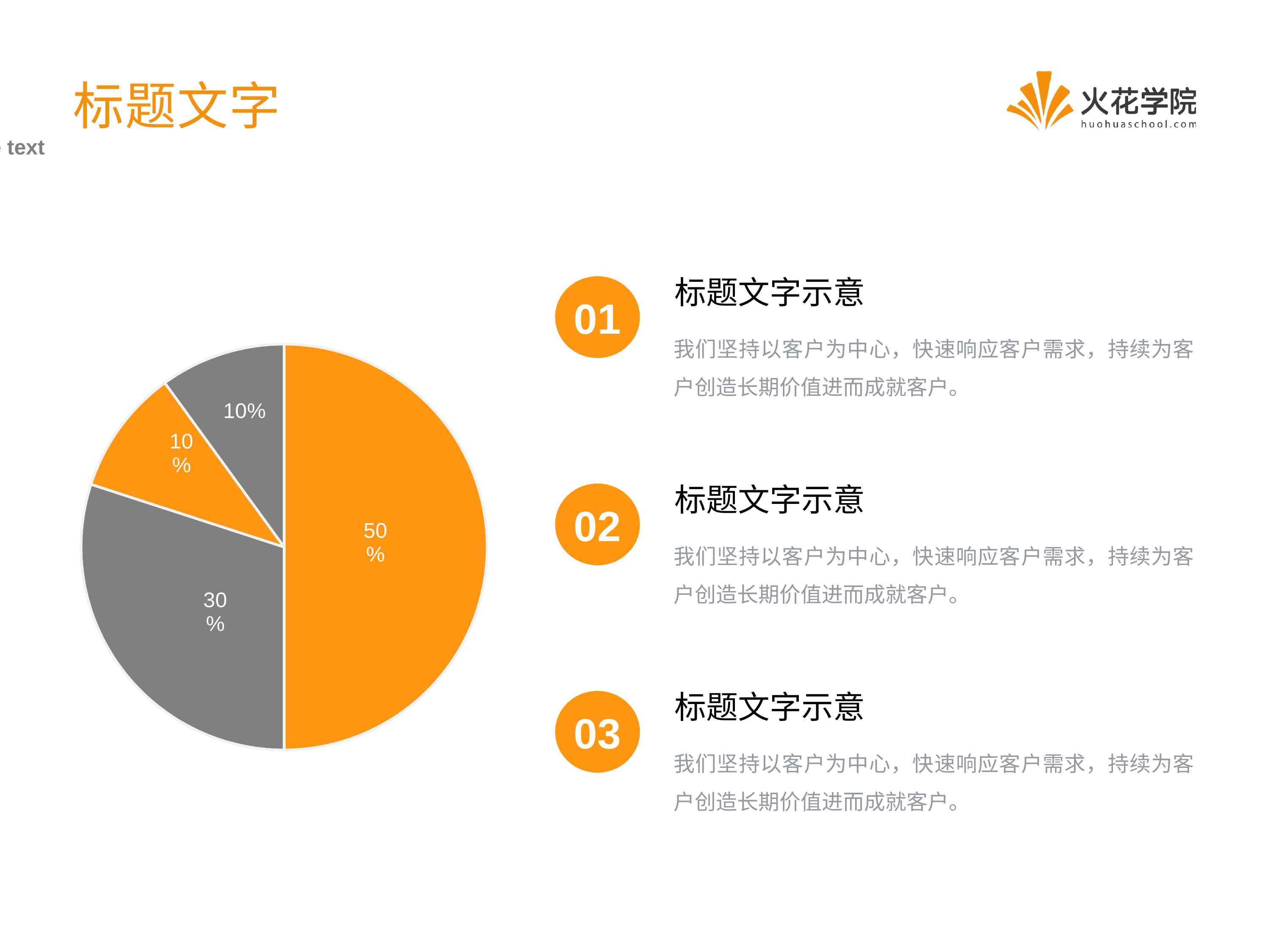

标题文字
Title text
标题文字示意
01
我们坚持以客户为中心，快速响应客户需求，持续为客户创造长期价值进而成就客户。

### Chart

| Category | 销售额 |
|---|---|
| 第一季度 | 5.0 |
| 第二季度 | 3.0 |
| 第三季度 | 1.0 |
| 第四季度 | 1.0 |
标题文字示意
02
我们坚持以客户为中心，快速响应客户需求，持续为客户创造长期价值进而成就客户。
标题文字示意
03
我们坚持以客户为中心，快速响应客户需求，持续为客户创造长期价值进而成就客户。